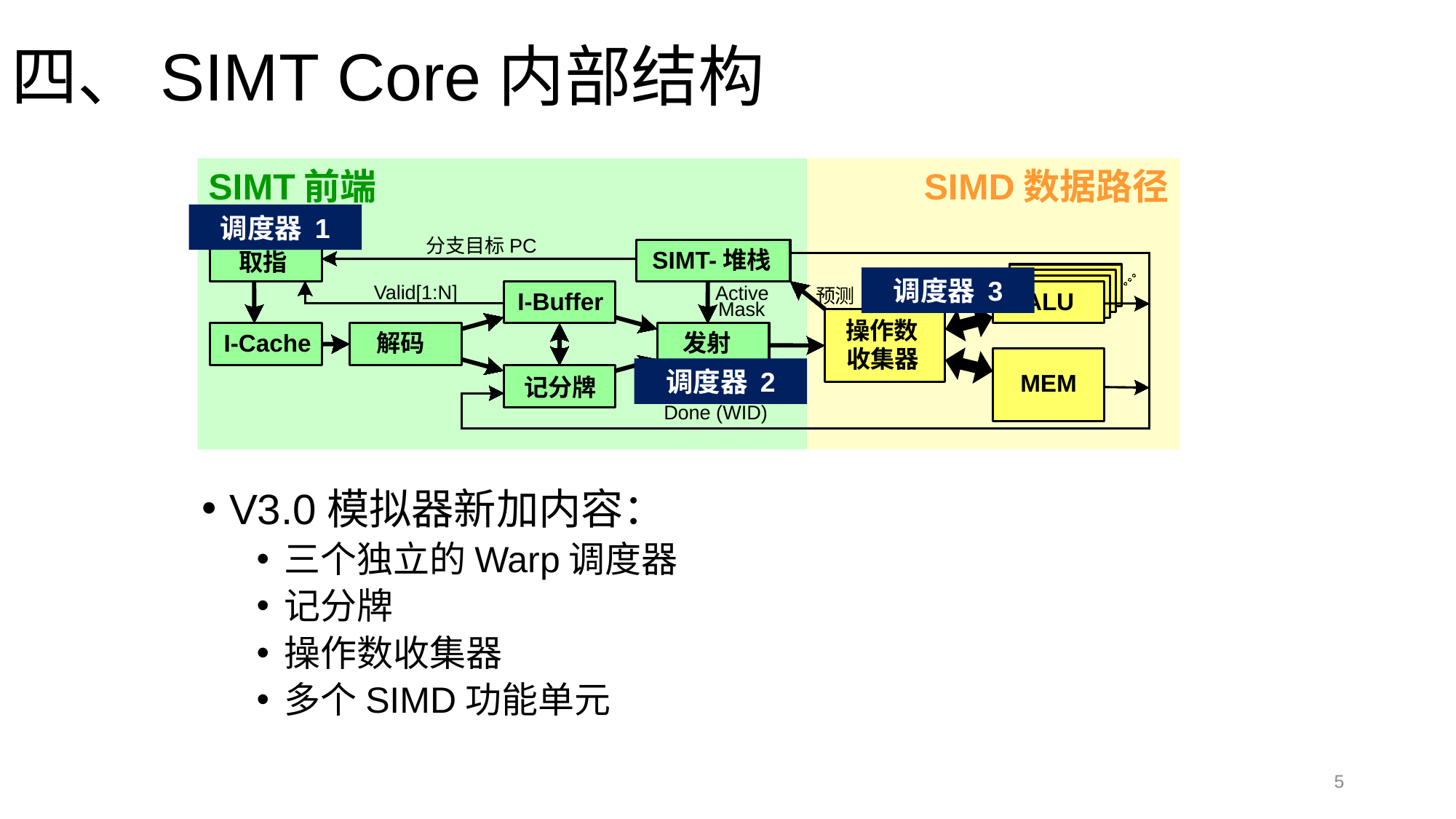

# 四、SIMT Core内部结构

SIMT前端
SIMD数据路径
调度器 1
分支目标PC

SIMT-堆栈
取指

ALU

ALU

Valid[1:N]
Active
ALU

预测
I-Buffer
ALU

Mask

操作数

I-Cache
解码
发射

收集器

MEM
记分牌

Done (WID)
调度器 3
调度器 2
V3.0模拟器新加内容：
三个独立的Warp调度器
记分牌
操作数收集器
多个SIMD功能单元
5